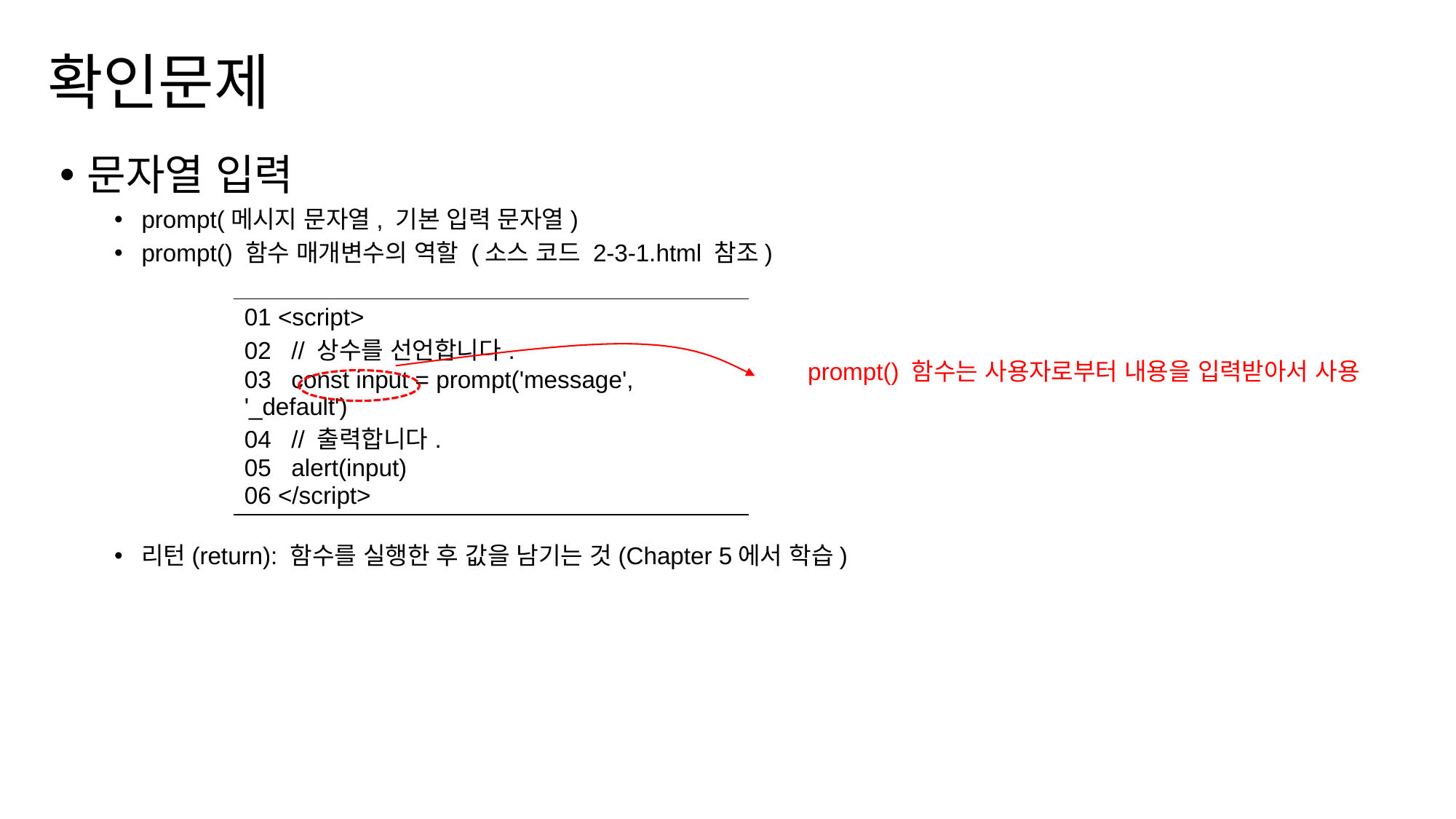

확인문제
문자열 입력
prompt(메시지 문자열, 기본 입력 문자열)
prompt() 함수 매개변수의 역할 (소스 코드 2-3-1.html 참조)

리턴(return): 함수를 실행한 후 값을 남기는 것(Chapter 5에서 학습)
| 01 <script> 02 // 상수를 선언합니다. 03 const input = prompt('message', '\_default') 04 // 출력합니다. 05 alert(input) 06 </script> |
| --- |

prompt() 함수는 사용자로부터 내용을 입력받아서 사용